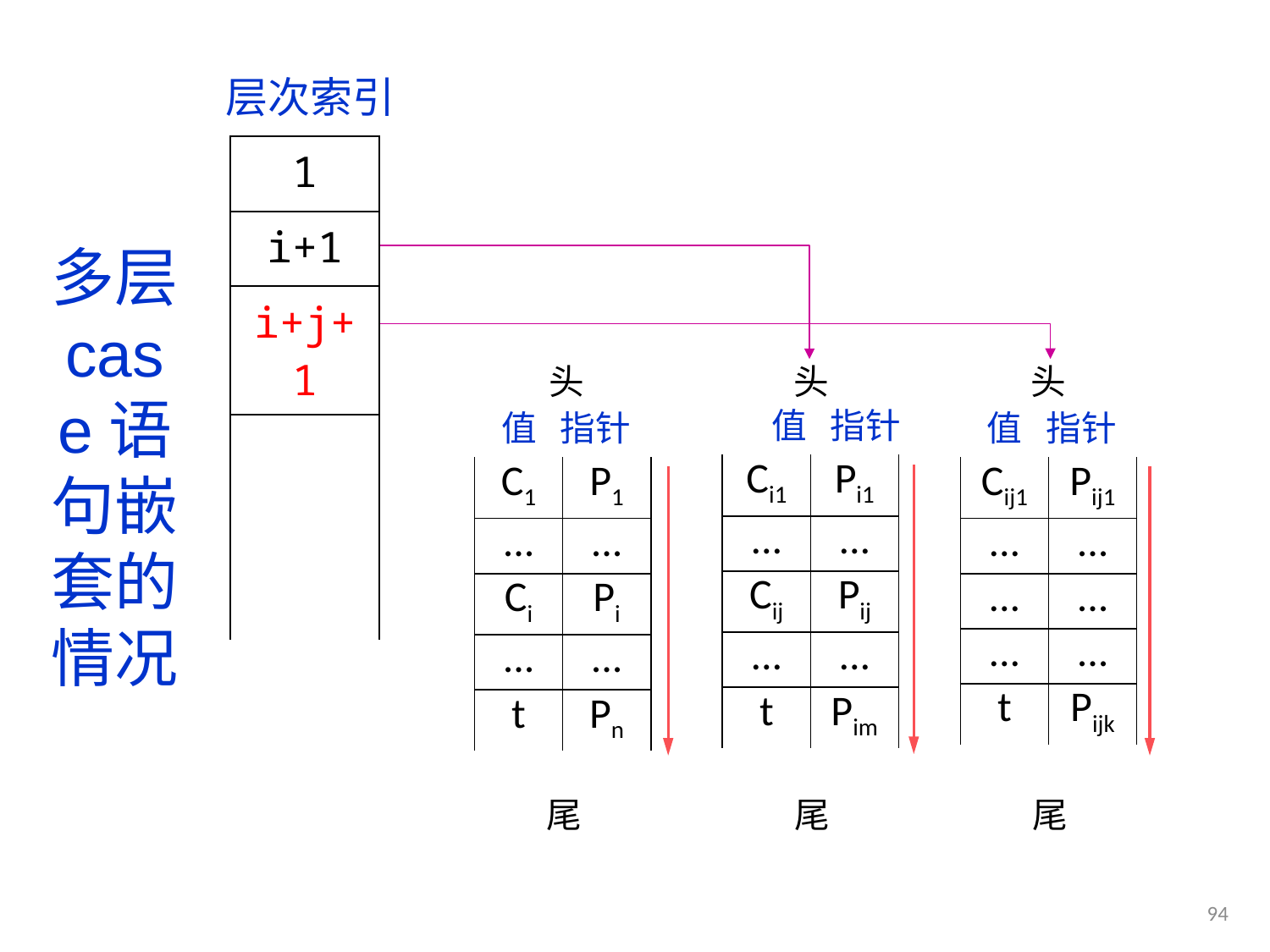

# 多层case语句嵌套的情况
 层次索引
| 1 |
| --- |
| i+1 |
| i+j+1 |
|  |

头
头
头
 值   指针
 值   指针
 值   指针
| Ci1 | Pi1 |
| --- | --- |
| ... | ... |
| Cij | Pij |
| ... | ... |
| t | Pim |
| C1 | P1 |
| --- | --- |
| ... | ... |
| Ci | Pi |
| ... | ... |
| t | Pn |
| Cij1 | Pij1 |
| --- | --- |
| ... | ... |
| ... | ... |
| ... | ... |
| t | Pijk |
尾
尾
尾
94